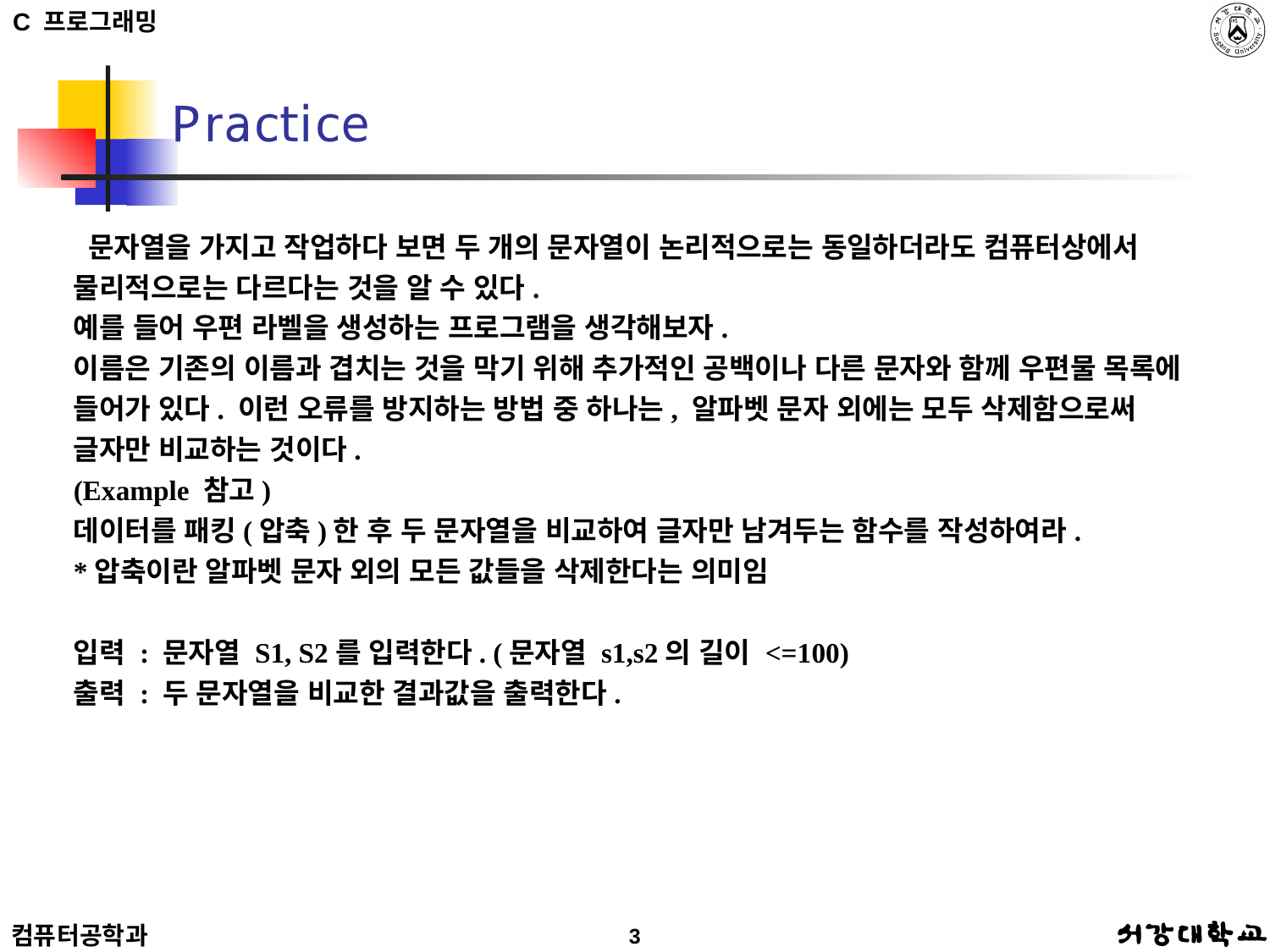

# Practice
 문자열을 가지고 작업하다 보면 두 개의 문자열이 논리적으로는 동일하더라도 컴퓨터상에서 물리적으로는 다르다는 것을 알 수 있다.
예를 들어 우편 라벨을 생성하는 프로그램을 생각해보자.
이름은 기존의 이름과 겹치는 것을 막기 위해 추가적인 공백이나 다른 문자와 함께 우편물 목록에 들어가 있다. 이런 오류를 방지하는 방법 중 하나는, 알파벳 문자 외에는 모두 삭제함으로써 글자만 비교하는 것이다.
(Example 참고)
데이터를 패킹(압축)한 후 두 문자열을 비교하여 글자만 남겨두는 함수를 작성하여라.
*압축이란 알파벳 문자 외의 모든 값들을 삭제한다는 의미임

입력 : 문자열 S1, S2를 입력한다. (문자열 s1,s2의 길이 <=100)
출력 : 두 문자열을 비교한 결과값을 출력한다.

3